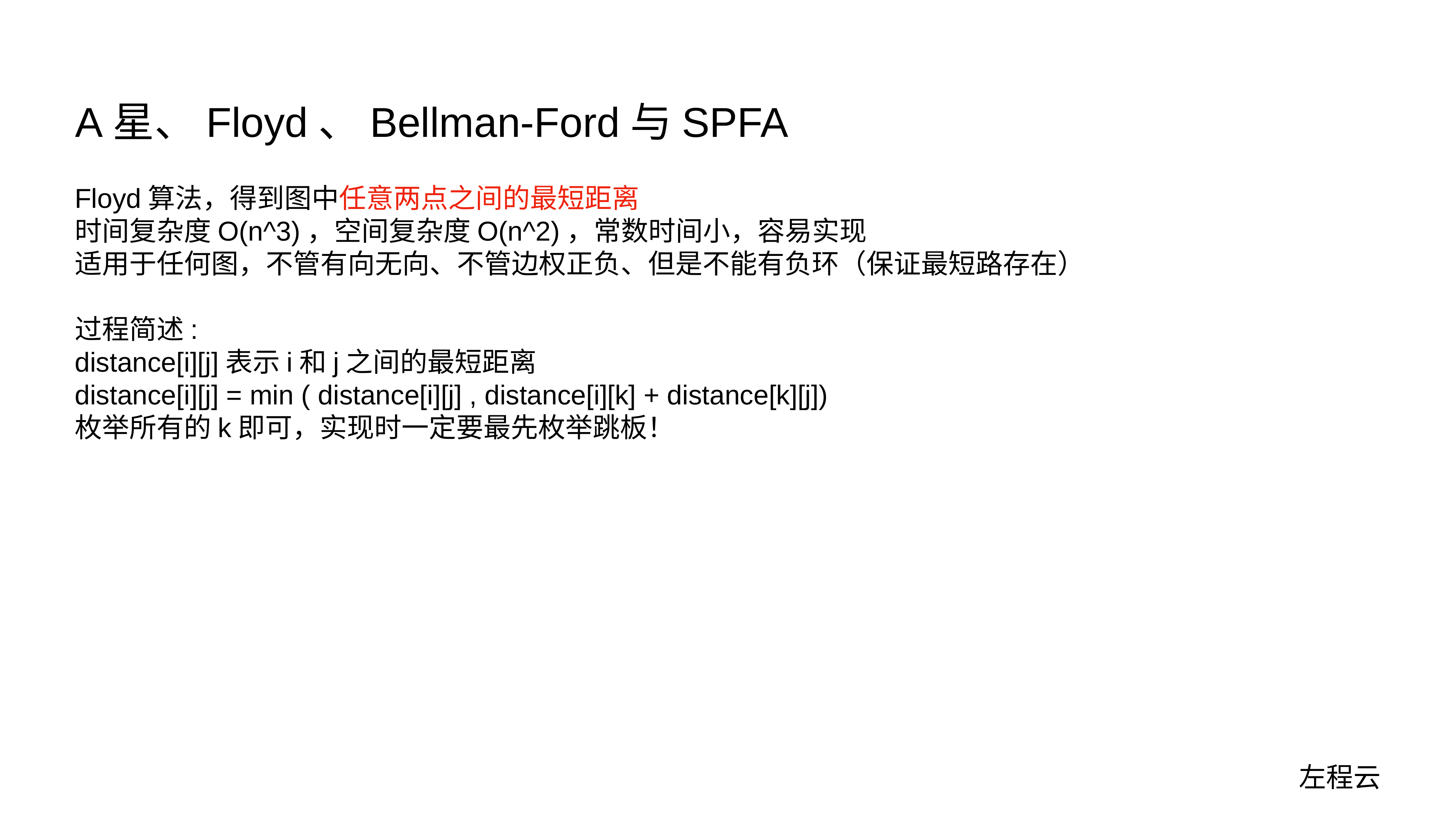

# A星、Floyd、Bellman-Ford与SPFA
Floyd算法，得到图中任意两点之间的最短距离
时间复杂度O(n^3)，空间复杂度O(n^2)，常数时间小，容易实现
适用于任何图，不管有向无向、不管边权正负、但是不能有负环（保证最短路存在）

过程简述:
distance[i][j]表示i和j之间的最短距离
distance[i][j] = min ( distance[i][j] , distance[i][k] + distance[k][j])
枚举所有的k即可，实现时一定要最先枚举跳板！
左程云